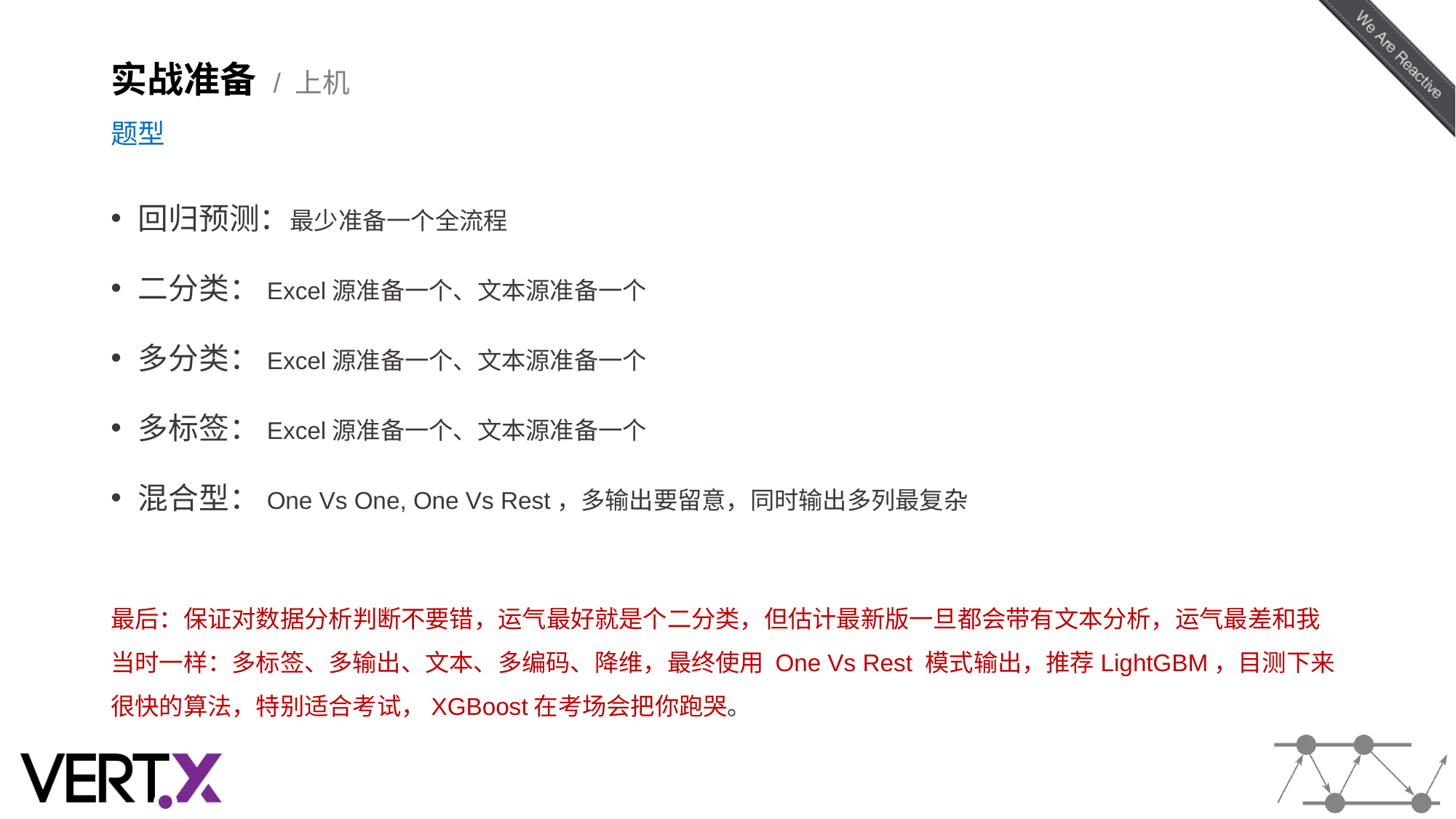

# 实战准备 / 上机 题型
回归预测：最少准备一个全流程
二分类：Excel源准备一个、文本源准备一个
多分类：Excel源准备一个、文本源准备一个
多标签：Excel源准备一个、文本源准备一个
混合型：One Vs One, One Vs Rest，多输出要留意，同时输出多列最复杂

最后：保证对数据分析判断不要错，运气最好就是个二分类，但估计最新版一旦都会带有文本分析，运气最差和我当时一样：多标签、多输出、文本、多编码、降维，最终使用 One Vs Rest 模式输出，推荐LightGBM，目测下来很快的算法，特别适合考试，XGBoost在考场会把你跑哭。